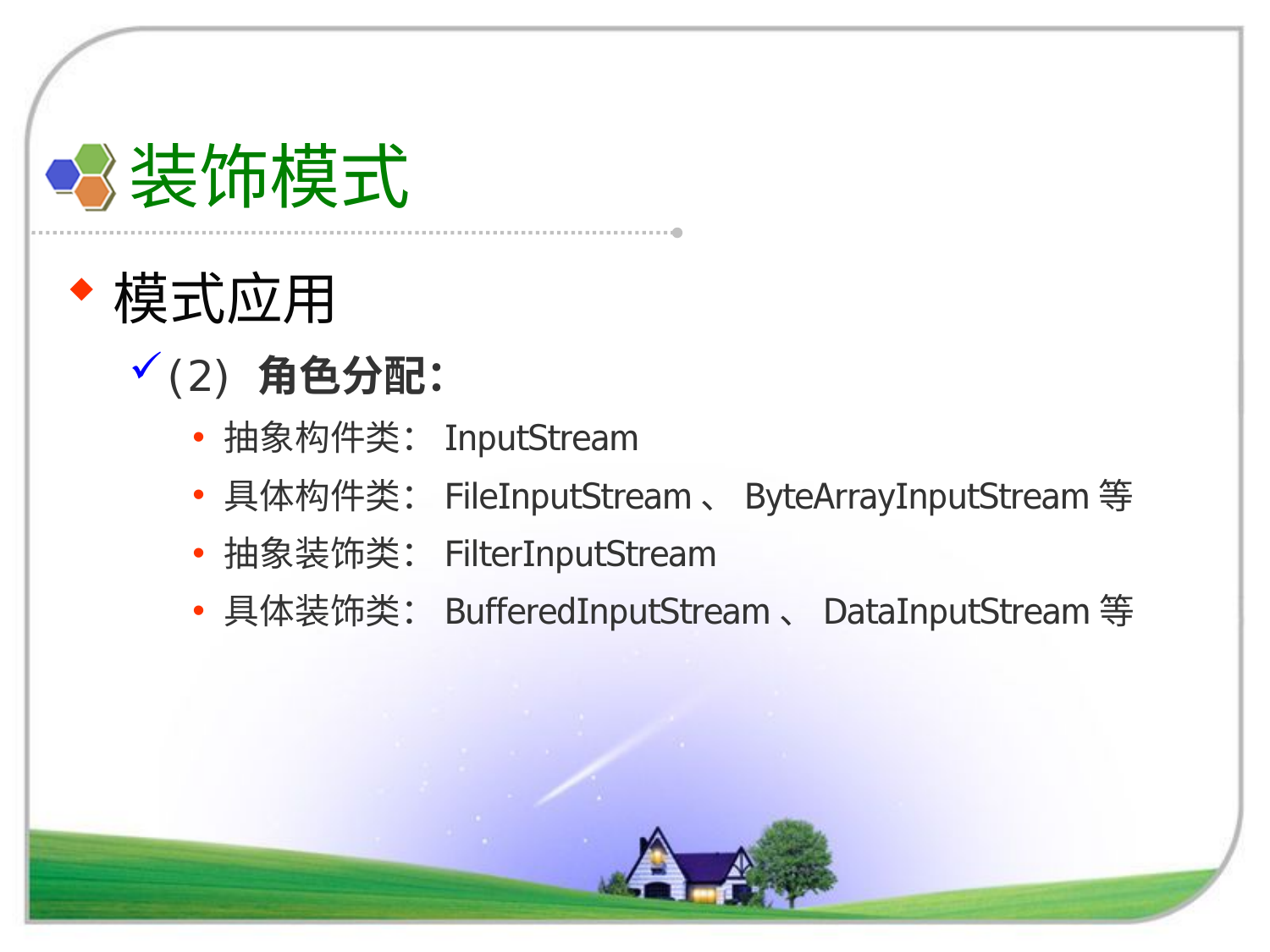

# 装饰模式
模式应用
(2) 角色分配：
抽象构件类：InputStream
具体构件类：FileInputStream、ByteArrayInputStream等
抽象装饰类：FilterInputStream
具体装饰类：BufferedInputStream、DataInputStream等